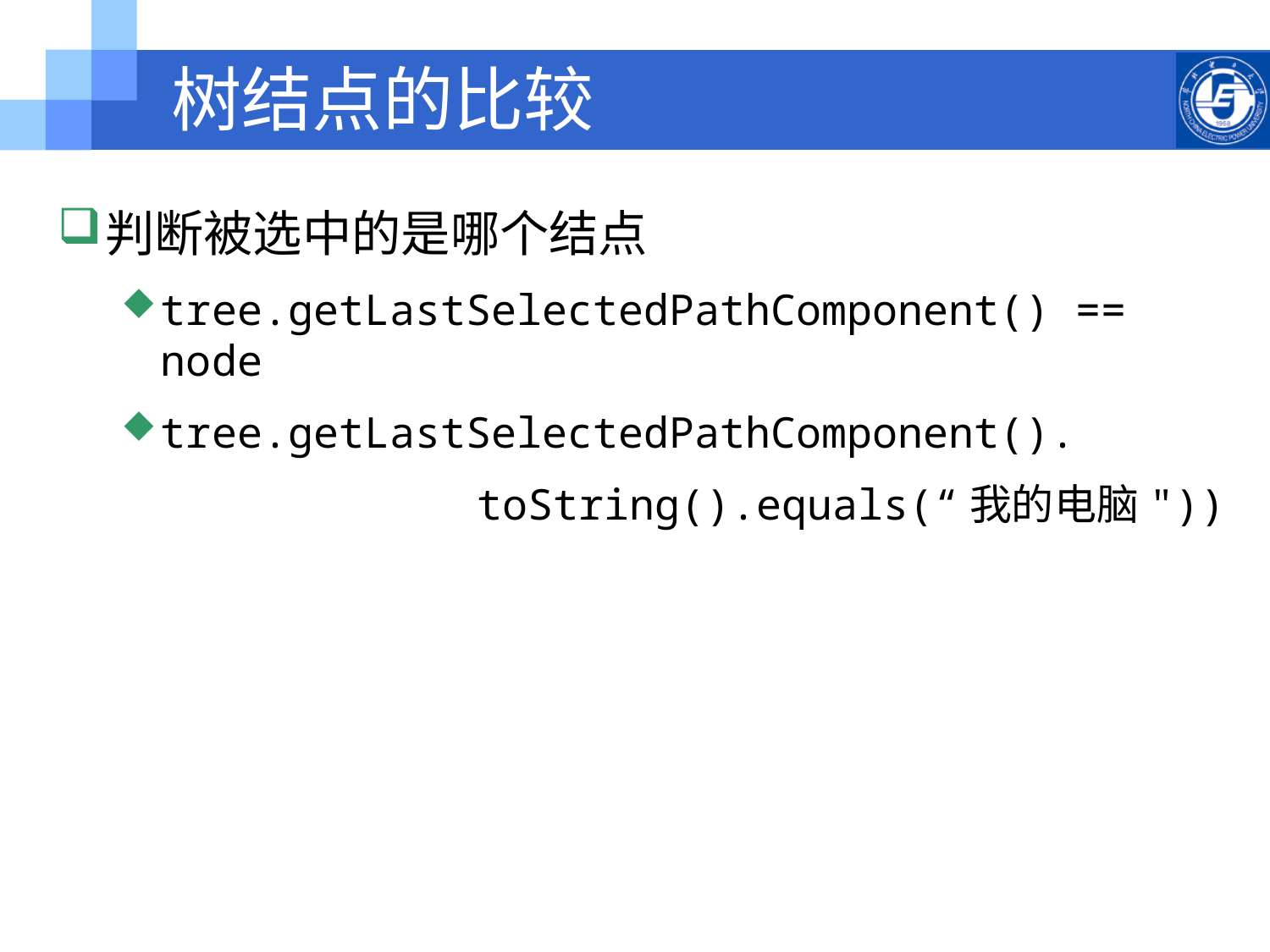

# 树结点的比较
判断被选中的是哪个结点
tree.getLastSelectedPathComponent() == node
tree.getLastSelectedPathComponent().
              toString().equals(“我的电脑"))